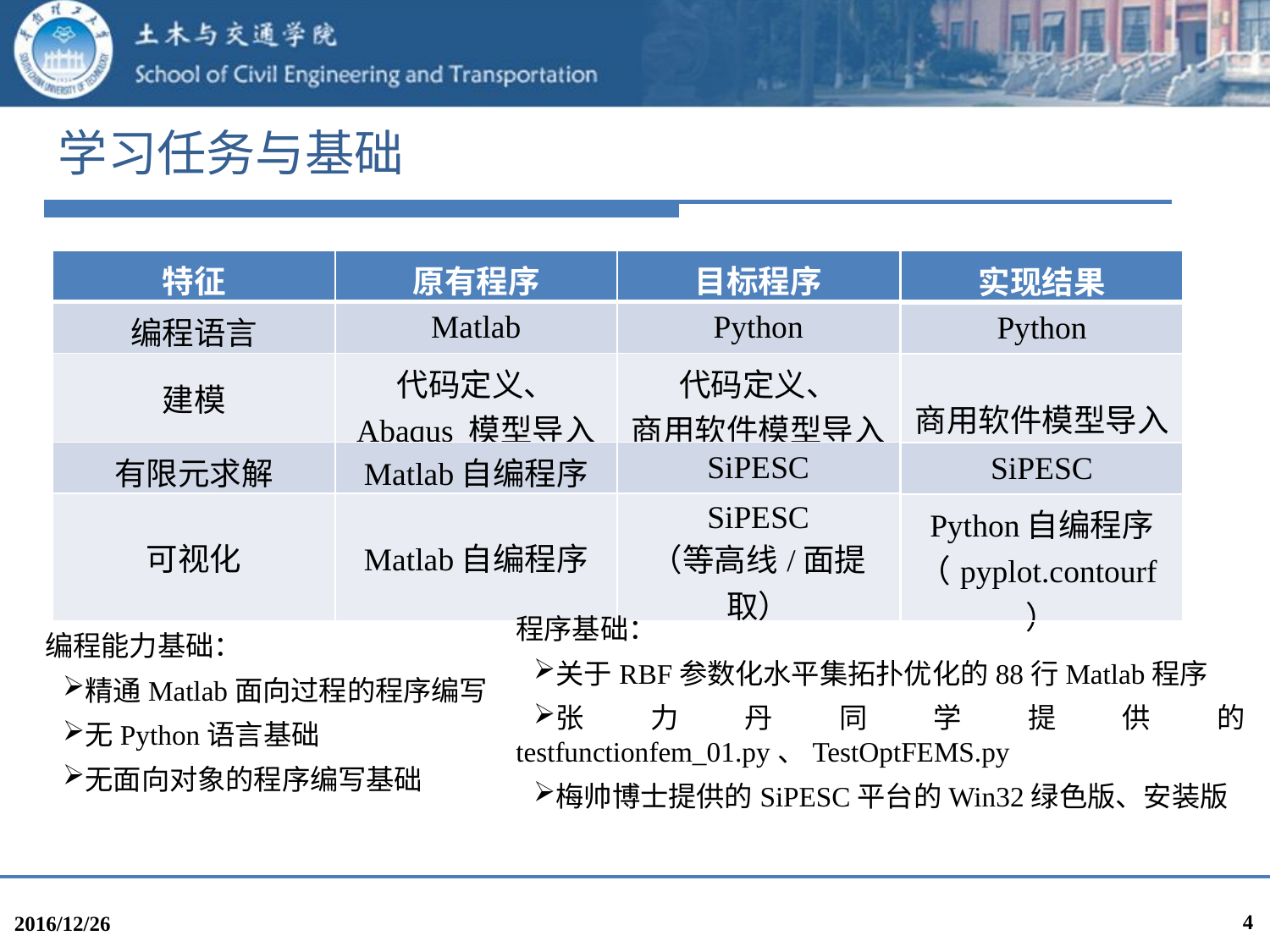

# 学习任务与基础
| 特征 | 原有程序 | 目标程序 |
| --- | --- | --- |
| 编程语言 | Matlab | Python |
| 建模 | 代码定义、 Abaqus 模型导入 | 代码定义、 商用软件模型导入 |
| 有限元求解 | Matlab自编程序 | SiPESC |
| 可视化 | Matlab自编程序 | SiPESC （等高线/面提取） |
| 实现结果 |
| --- |
| Python |
| 商用软件模型导入 |
| SiPESC |
| Python自编程序 （pyplot.contourf） |
编程能力基础：
精通Matlab面向过程的程序编写
无Python语言基础
无面向对象的程序编写基础
程序基础：
关于RBF参数化水平集拓扑优化的88行Matlab程序
张力丹同学提供的testfunctionfem_01.py、TestOptFEMS.py
梅帅博士提供的SiPESC平台的Win32绿色版、安装版
4
2016/12/26